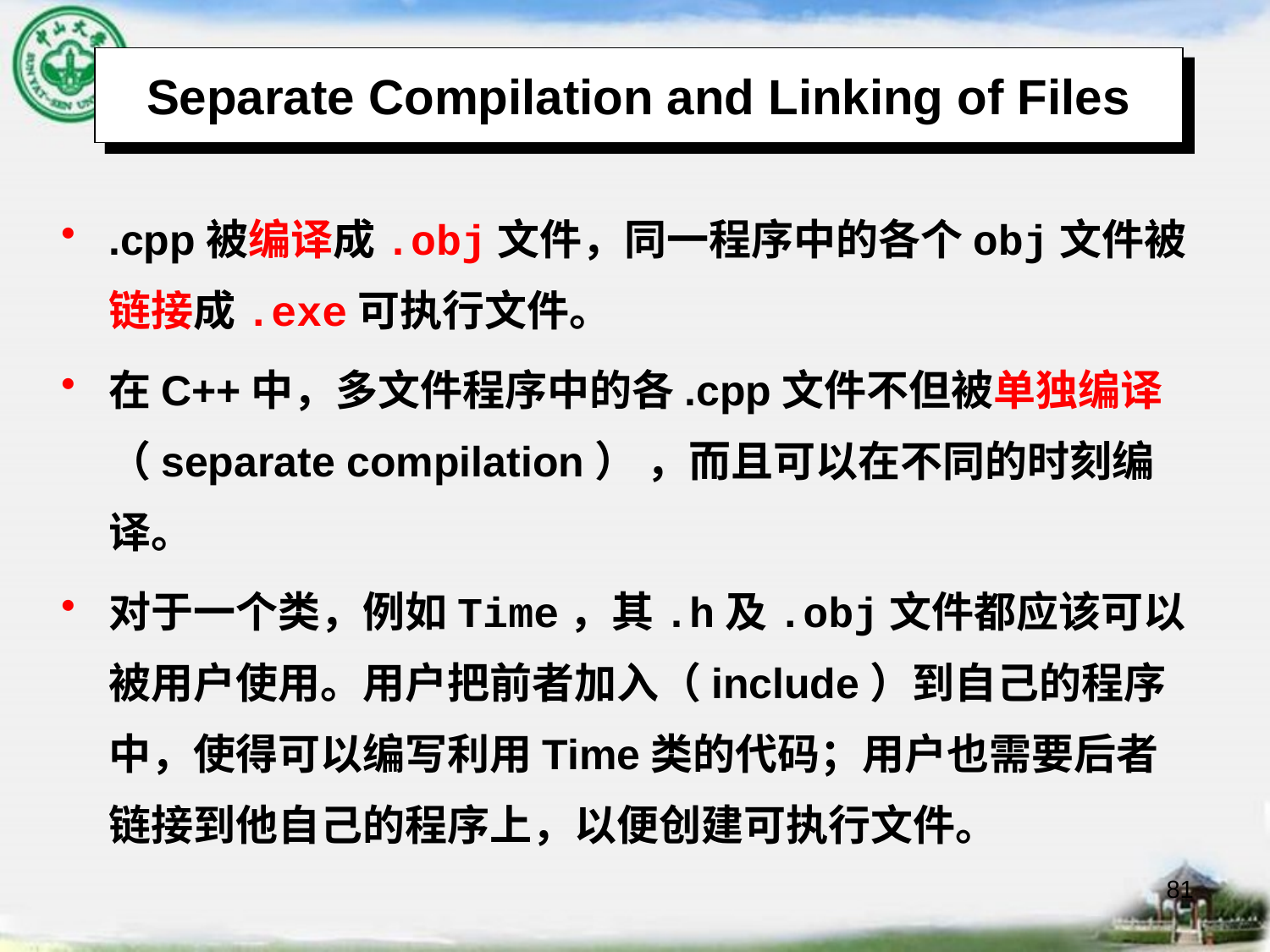

# Separate Compilation and Linking of Files
.cpp被编译成.obj文件，同一程序中的各个obj文件被链接成.exe可执行文件。
在C++中，多文件程序中的各.cpp文件不但被单独编译（separate compilation） ，而且可以在不同的时刻编译。
对于一个类，例如Time，其.h及.obj文件都应该可以被用户使用。用户把前者加入（include）到自己的程序中，使得可以编写利用Time类的代码；用户也需要后者链接到他自己的程序上，以便创建可执行文件。
81